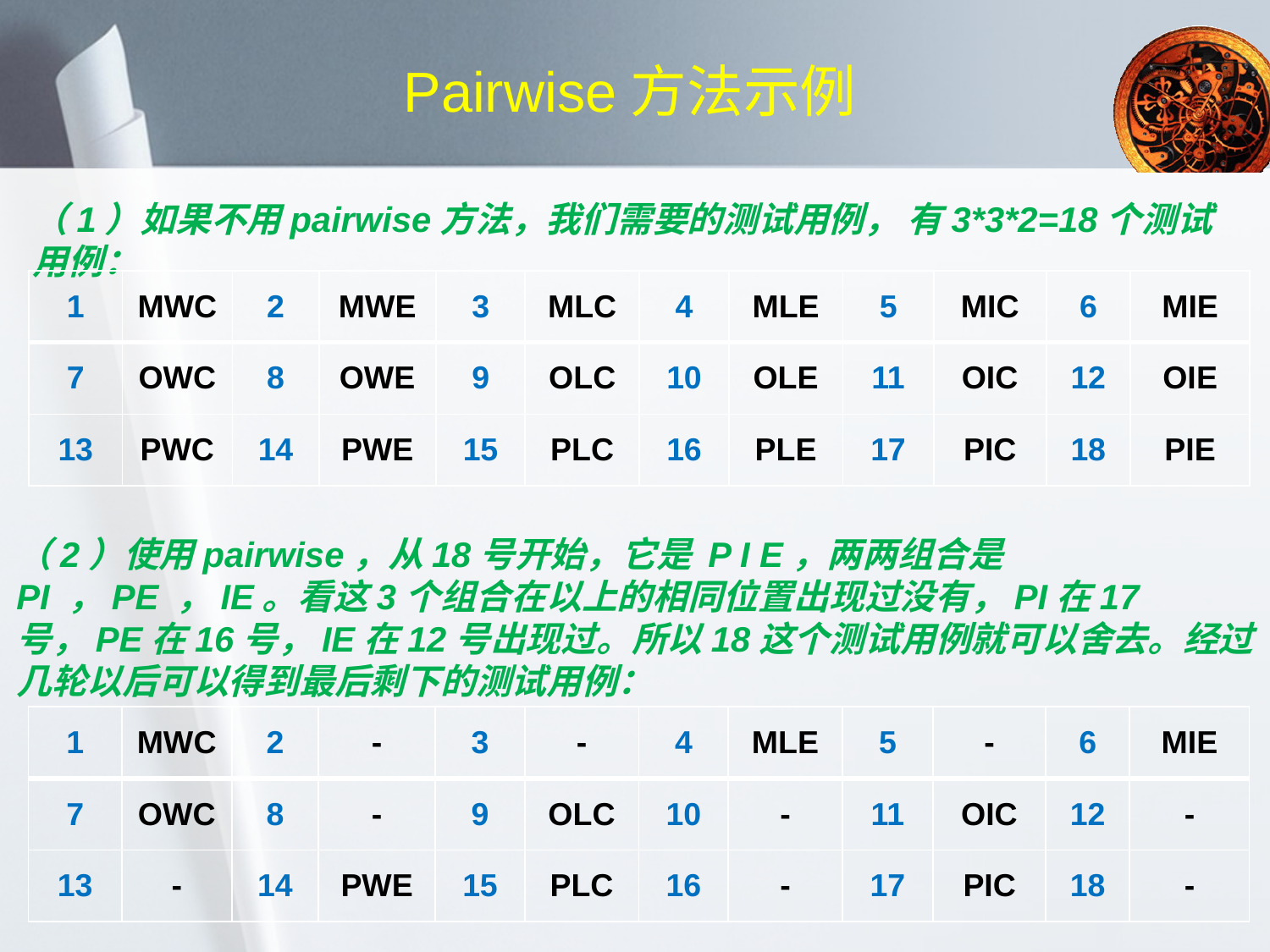

# Pairwise方法示例
（1）如果不用pairwise方法，我们需要的测试用例， 有3*3*2=18个测试用例：
| 1 | MWC | 2 | MWE | 3 | MLC | 4 | MLE | 5 | MIC | 6 | MIE |
| --- | --- | --- | --- | --- | --- | --- | --- | --- | --- | --- | --- |
| 7 | OWC | 8 | OWE | 9 | OLC | 10 | OLE | 11 | OIC | 12 | OIE |
| 13 | PWC | 14 | PWE | 15 | PLC | 16 | PLE | 17 | PIC | 18 | PIE |
（2）使用pairwise，从18号开始，它是 P I E，两两组合是 PI ，PE ，IE。看这3个组合在以上的相同位置出现过没有，PI在17号，PE在16号，IE在12号出现过。所以18这个测试用例就可以舍去。经过几轮以后可以得到最后剩下的测试用例：
| 1 | MWC | 2 | - | 3 | - | 4 | MLE | 5 | - | 6 | MIE |
| --- | --- | --- | --- | --- | --- | --- | --- | --- | --- | --- | --- |
| 7 | OWC | 8 | - | 9 | OLC | 10 | - | 11 | OIC | 12 | - |
| 13 | - | 14 | PWE | 15 | PLC | 16 | - | 17 | PIC | 18 | - |